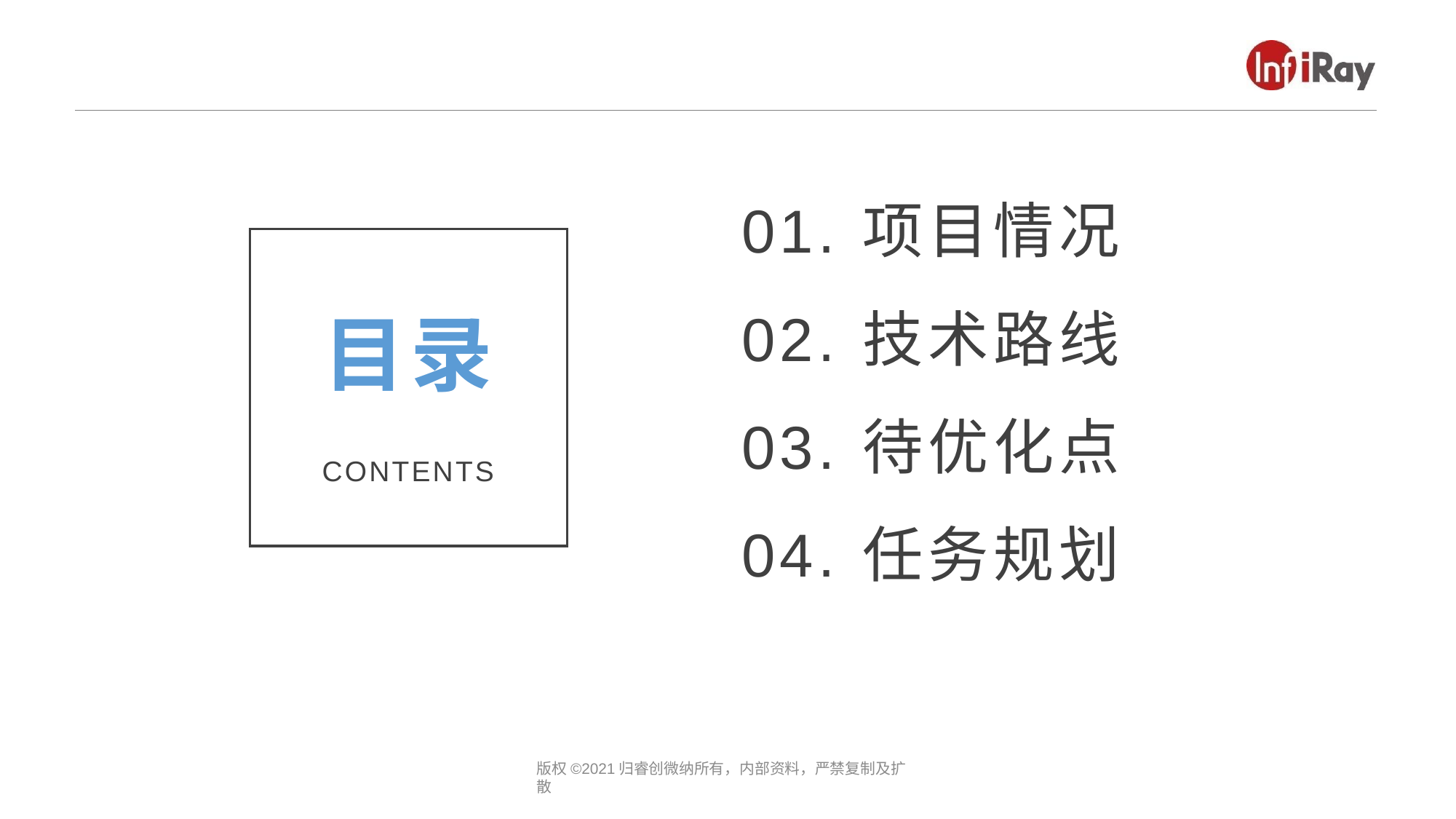

01.
项目情况

02.
技术路线
目录
03.
待优化点
CONTENTS
04.
任务规划

2